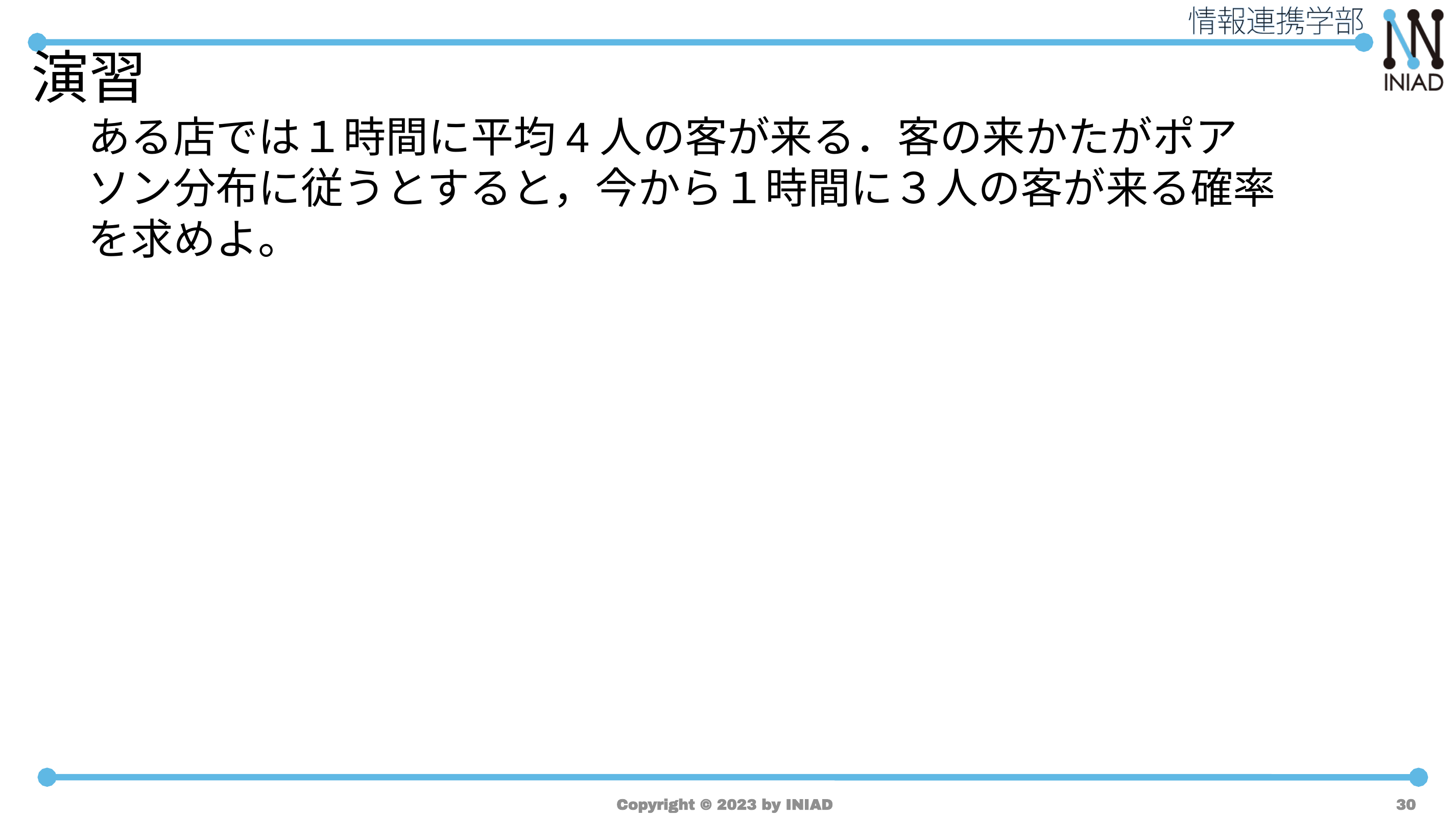

# 演習
ある店では１時間に平均4人の客が来る．客の来かたがポアソン分布に従うとすると，今から１時間に３人の客が来る確率を求めよ。
Copyright © 2023 by INIAD
30